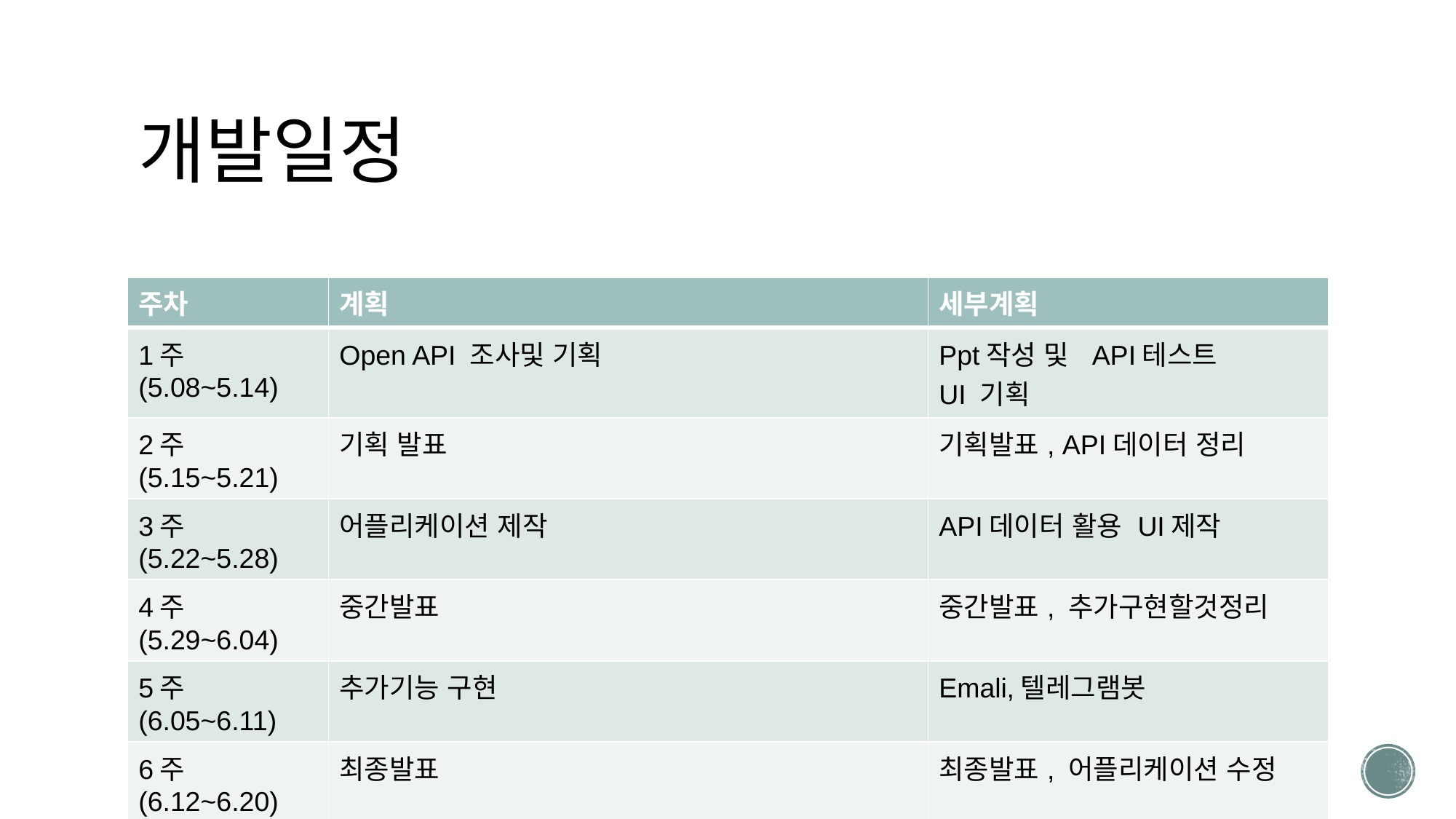

# 개발일정
| 주차 | 계획 | 세부계획 |
| --- | --- | --- |
| 1주(5.08~5.14) | Open API 조사및 기획 | Ppt작성 및 API테스트 UI 기획 |
| 2주(5.15~5.21) | 기획 발표 | 기획발표, API데이터 정리 |
| 3주(5.22~5.28) | 어플리케이션 제작 | API데이터 활용 UI제작 |
| 4주(5.29~6.04) | 중간발표 | 중간발표, 추가구현할것정리 |
| 5주(6.05~6.11) | 추가기능 구현 | Emali,텔레그램봇 |
| 6주(6.12~6.20) | 최종발표 | 최종발표, 어플리케이션 수정 |